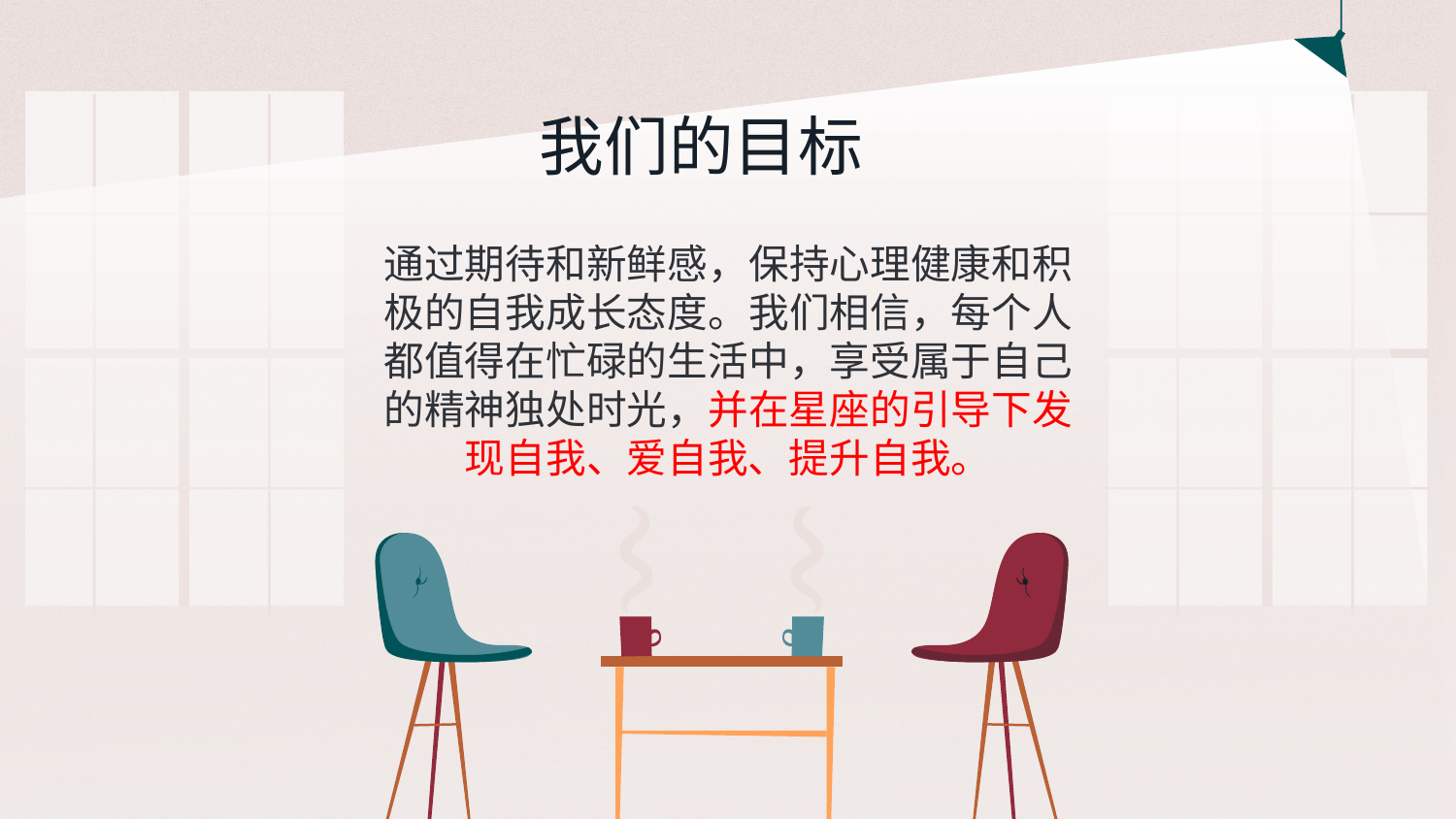

# 我们的目标
通过期待和新鲜感，保持心理健康和积极的自我成长态度。我们相信，每个人都值得在忙碌的生活中，享受属于自己的精神独处时光，并在星座的引导下发现自我、爱自我、提升自我。